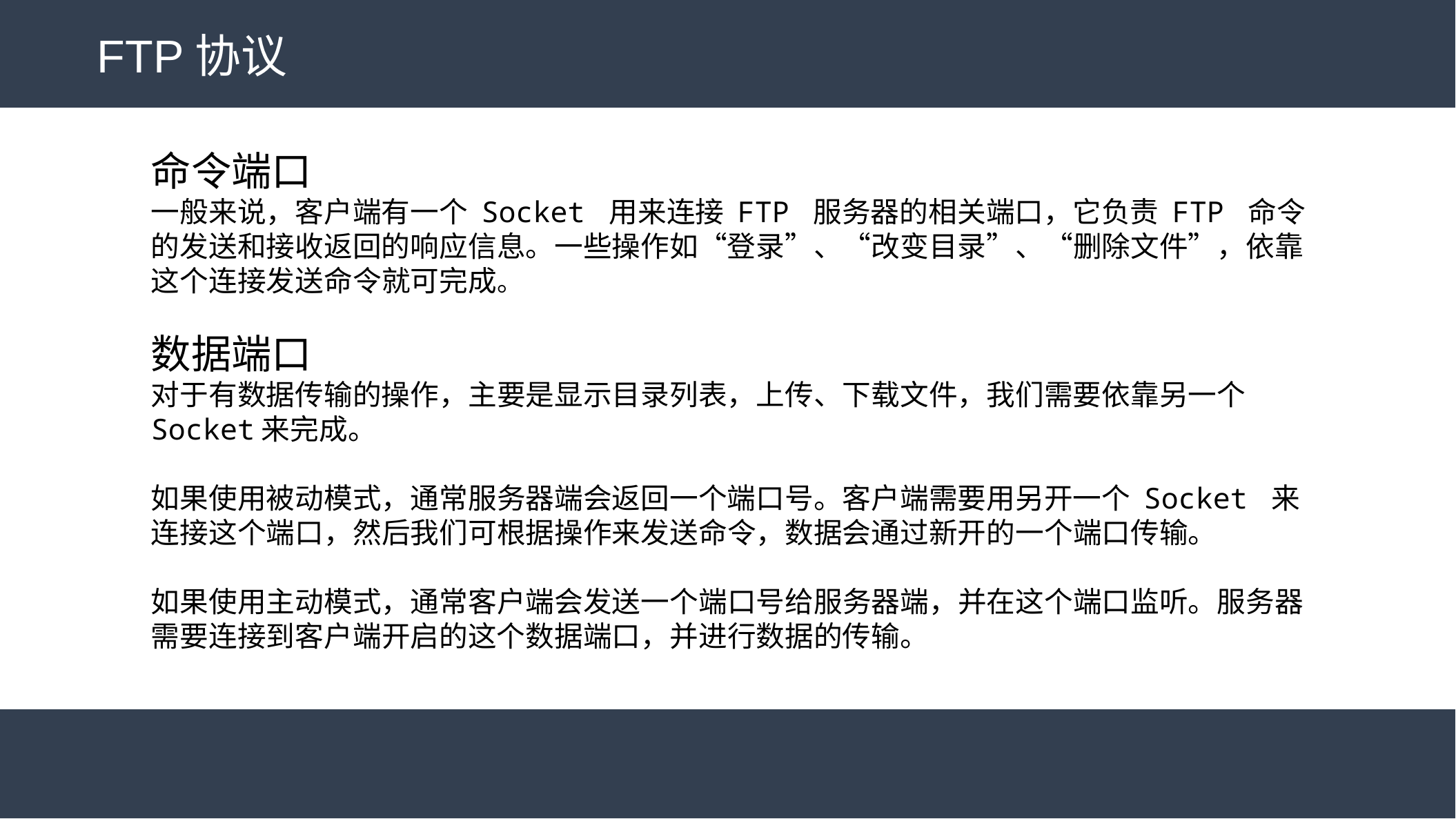

FTP协议
命令端口
一般来说，客户端有一个 Socket 用来连接 FTP 服务器的相关端口，它负责 FTP 命令的发送和接收返回的响应信息。一些操作如“登录”、“改变目录”、“删除文件”，依靠这个连接发送命令就可完成。

数据端口
对于有数据传输的操作，主要是显示目录列表，上传、下载文件，我们需要依靠另一个 Socket来完成。

如果使用被动模式，通常服务器端会返回一个端口号。客户端需要用另开一个 Socket 来连接这个端口，然后我们可根据操作来发送命令，数据会通过新开的一个端口传输。

如果使用主动模式，通常客户端会发送一个端口号给服务器端，并在这个端口监听。服务器需要连接到客户端开启的这个数据端口，并进行数据的传输。